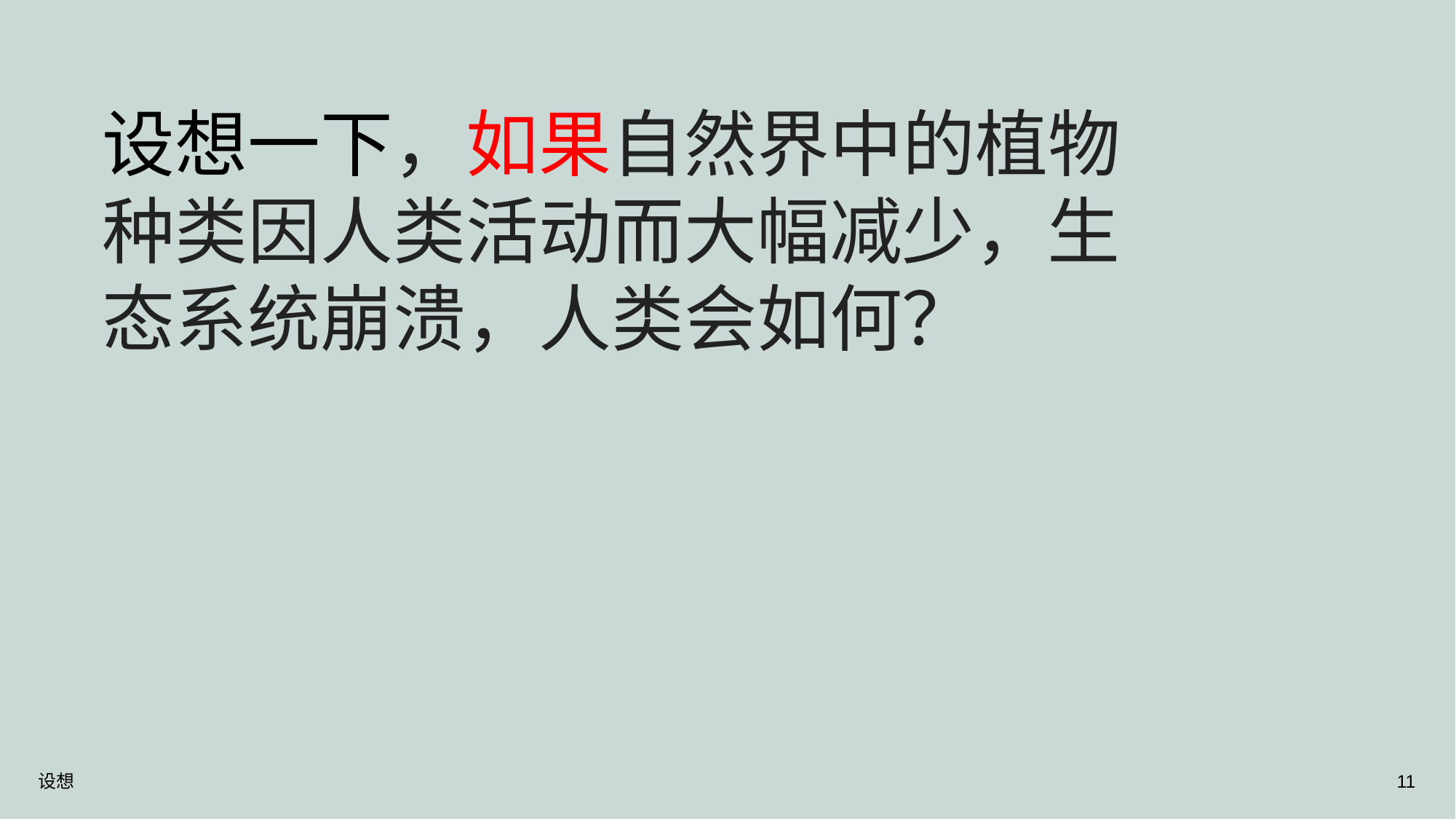

设想一下，如果自然界中的植物种类因人类活动而大幅减少，生态系统崩溃，人类会如何？
设想
11